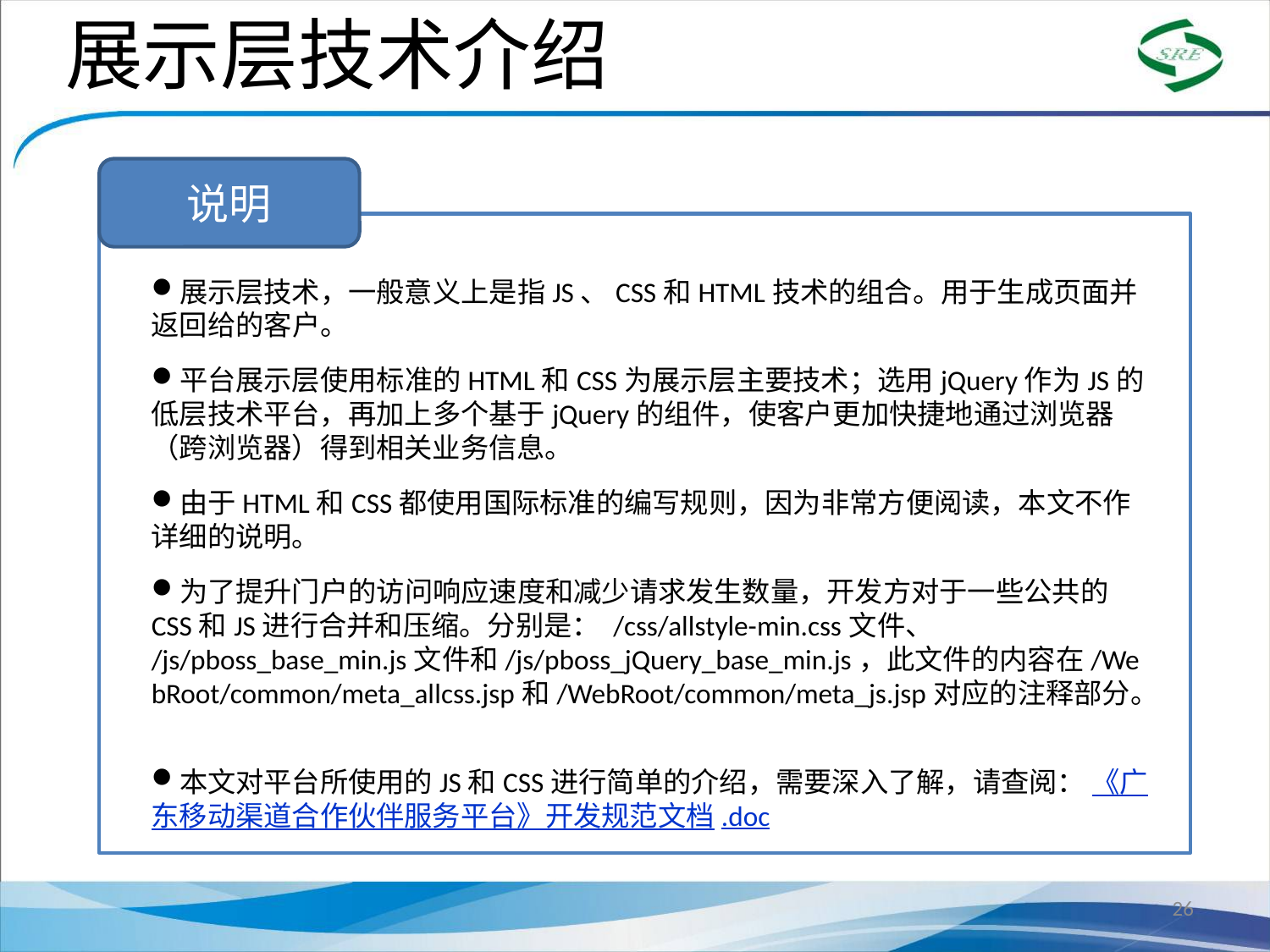

展示层技术介绍
说明

展示层技术，一般意义上是指JS、CSS和HTML技术的组合。用于生成页面并返回给的客户。
平台展示层使用标准的HTML和CSS为展示层主要技术；选用jQuery作为JS的低层技术平台，再加上多个基于jQuery的组件，使客户更加快捷地通过浏览器（跨浏览器）得到相关业务信息。
由于HTML和CSS都使用国际标准的编写规则，因为非常方便阅读，本文不作详细的说明。
为了提升门户的访问响应速度和减少请求发生数量，开发方对于一些公共的CSS和JS进行合并和压缩。分别是： /css/allstyle-min.css文件、 /js/pboss_base_min.js文件和/js/pboss_jQuery_base_min.js，此文件的内容在/WebRoot/common/meta_allcss.jsp和/WebRoot/common/meta_js.jsp对应的注释部分。
本文对平台所使用的JS和CSS进行简单的介绍，需要深入了解，请查阅： 《广东移动渠道合作伙伴服务平台》开发规范文档.doc
26